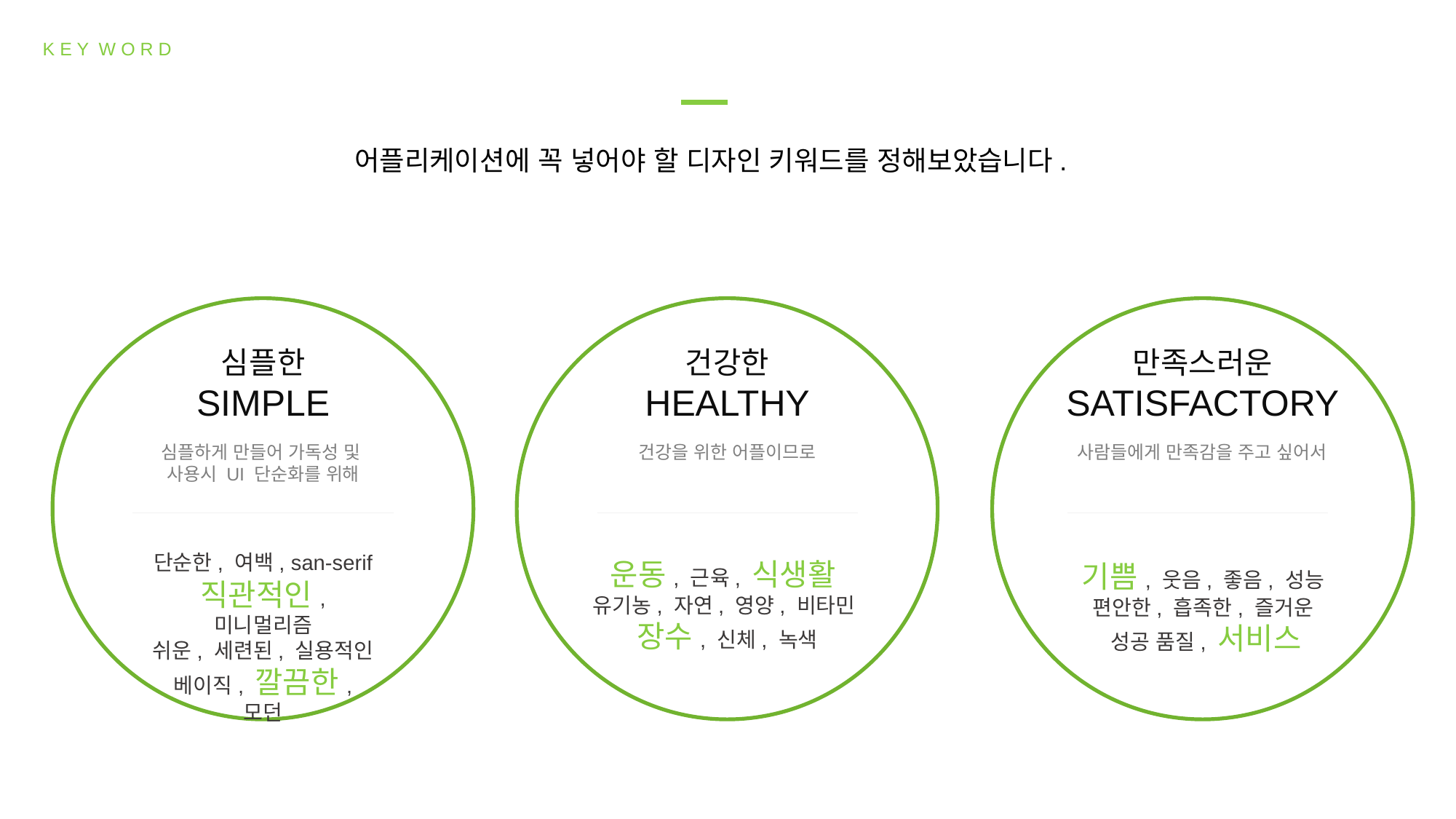

K E Y  W O R D
어플리케이션에 꼭 넣어야 할 디자인 키워드를 정해보았습니다.

만족스러운
SATISFACTORY
건강한
HEALTHY
심플한
SIMPLE
심플하게 만들어 가독성 및
사용시 UI 단순화를 위해
건강을 위한 어플이므로
사람들에게 만족감을 주고 싶어서
단순한, 여백, san-serif
직관적인, 미니멀리즘
쉬운, 세련된, 실용적인
베이직, 깔끔한, 모던
운동, 근육, 식생활
유기농, 자연, 영양, 비타민
장수, 신체, 녹색
기쁨, 웃음, 좋음, 성능
편안한, 흡족한, 즐거운
성공 품질, 서비스